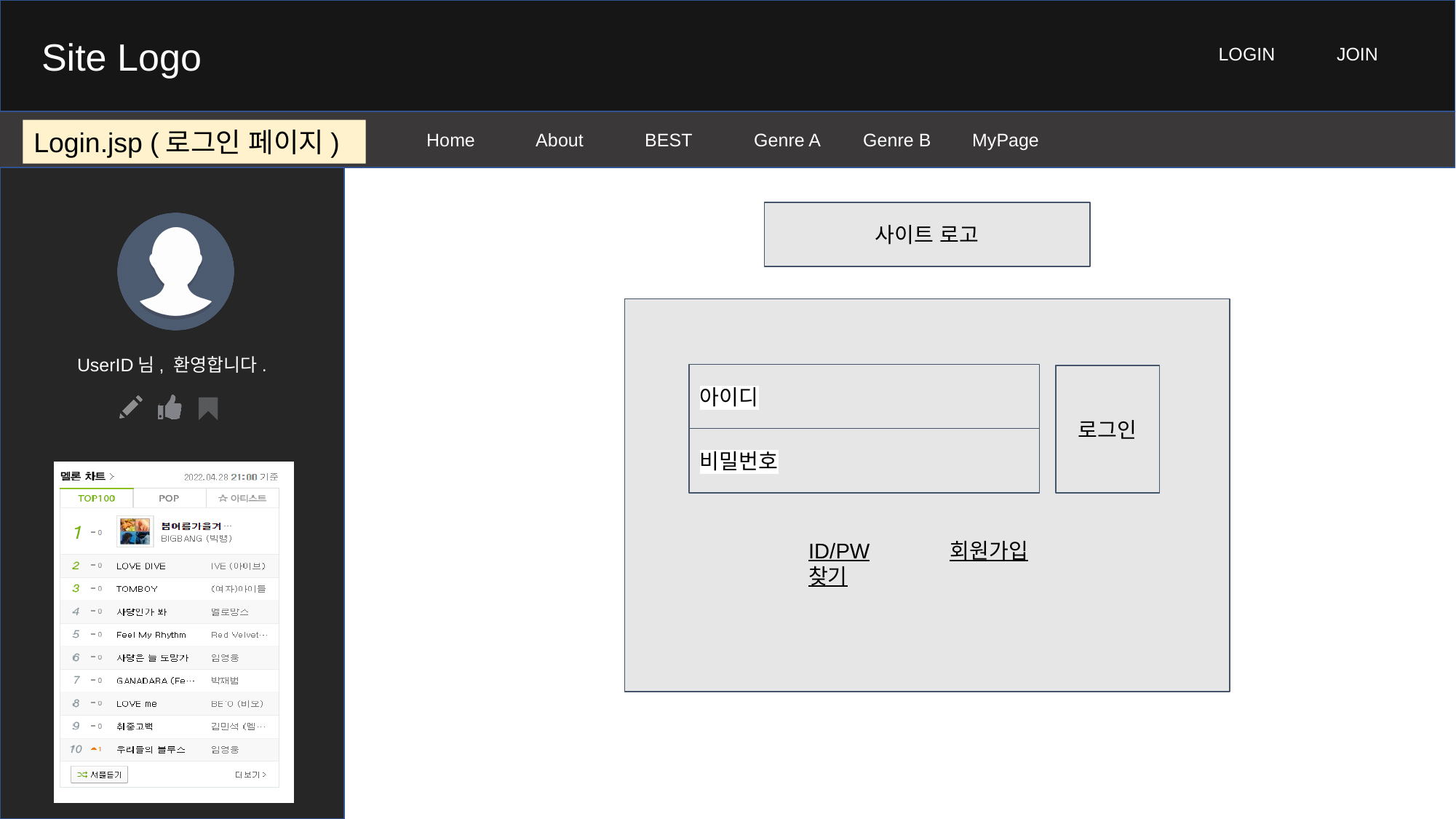

Login.jsp (로그인 페이지)
사이트 로고

아이디
로그인
비밀번호
ID/PW 찾기
회원가입